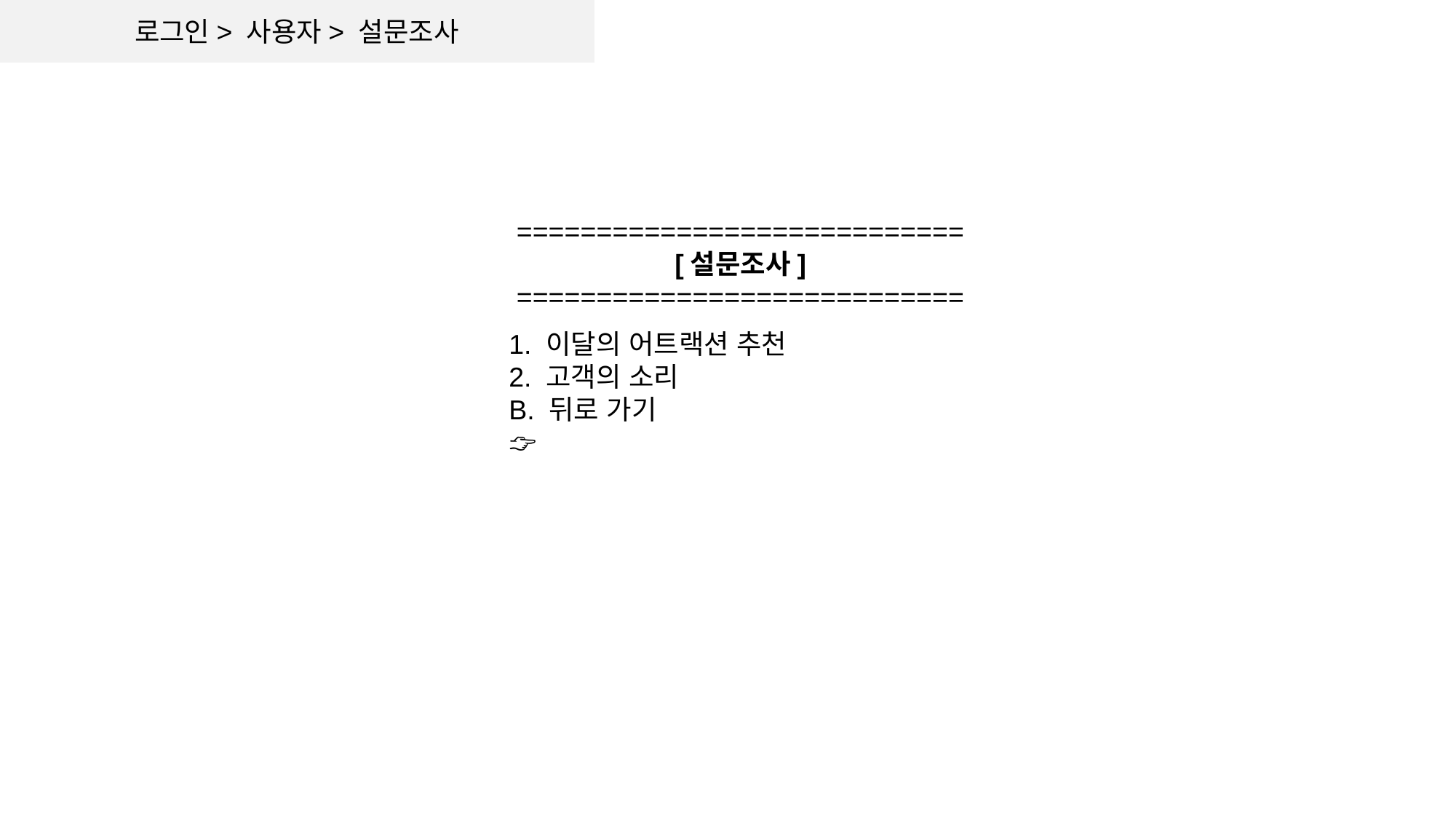

로그인> 사용자> 설문조사
============================
[설문조사]
============================

1. 이달의 어트랙션 추천
2. 고객의 소리
B. 뒤로 가기
👉